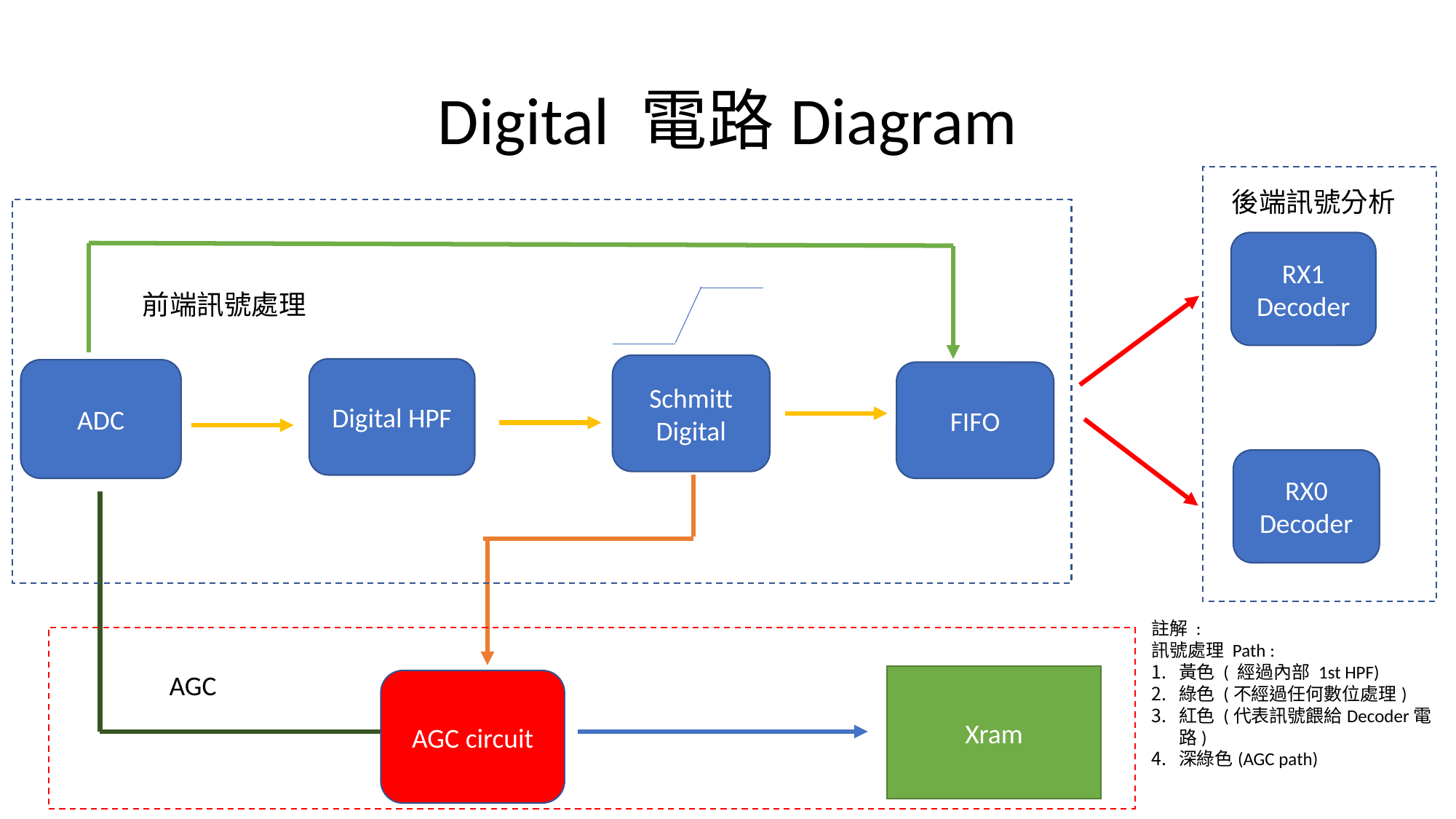

# Digital 電路Diagram

後端訊號分析

RX1 Decoder
前端訊號處理
Schmitt Digital
Digital HPF
ADC
FIFO
RX0 Decoder
註解 :
訊號處理 Path :
黃色 ( 經過內部 1st HPF)
綠色 (不經過任何數位處理)
紅色 (代表訊號餵給Decoder電路)
深綠色(AGC path)

AGC
Xram
AGC circuit